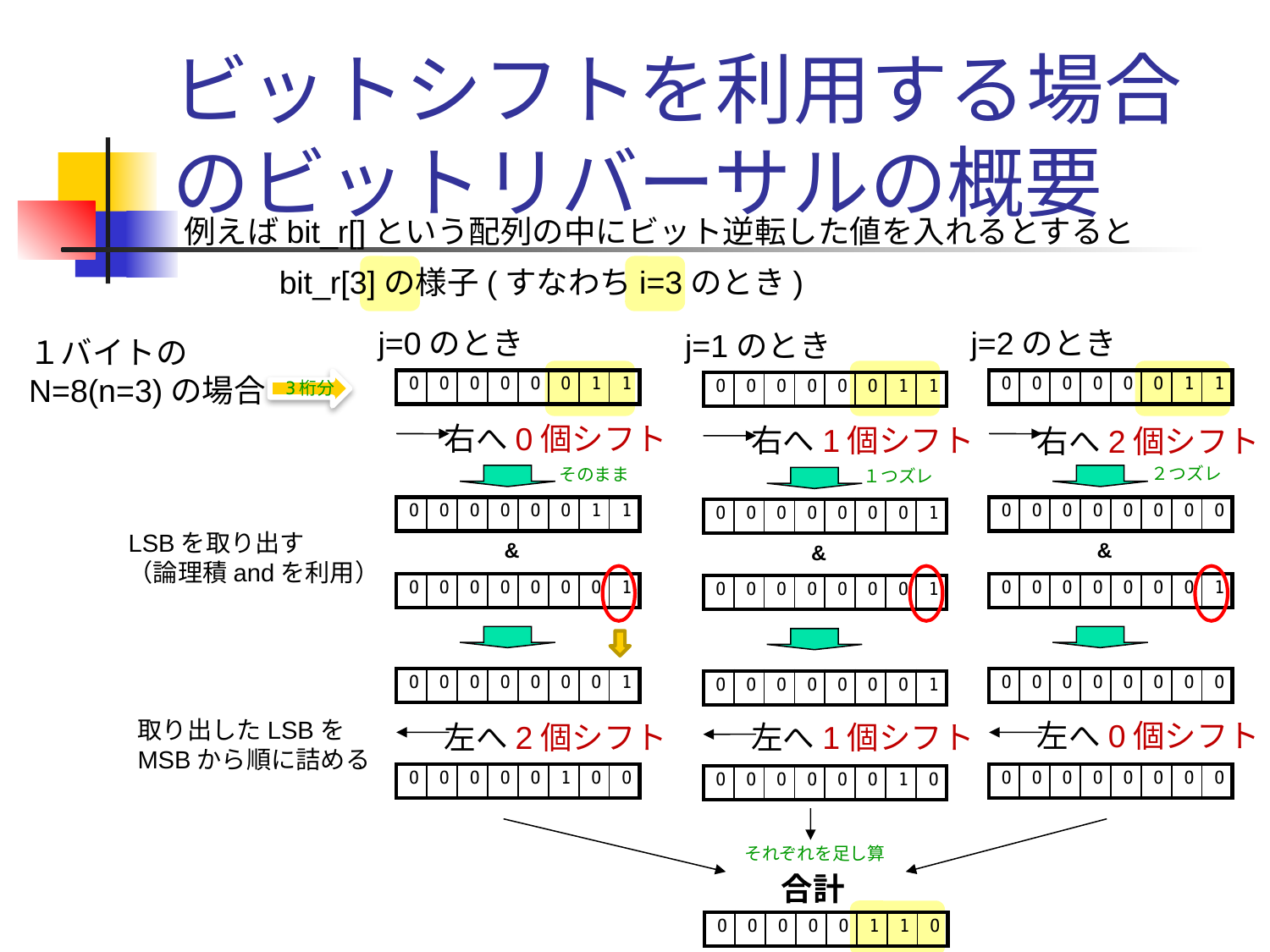

# ビットシフトを利用する場合のビットリバーサルの概要
例えばbit_r[]という配列の中にビット逆転した値を入れるとすると
bit_r[3]の様子(すなわちi=3のとき)

j=0のとき
j=2のとき
j=1のとき
１バイトの
N=8(n=3)の場合

| 0 | 0 | 0 | 0 | 0 | 0 | 1 | 1 |
| --- | --- | --- | --- | --- | --- | --- | --- |
| 0 | 0 | 0 | 0 | 0 | 0 | 1 | 1 |
| --- | --- | --- | --- | --- | --- | --- | --- |

3桁分
| 0 | 0 | 0 | 0 | 0 | 0 | 1 | 1 |
| --- | --- | --- | --- | --- | --- | --- | --- |
右へ0個シフト
右へ1個シフト
右へ2個シフト

２つズレ
そのまま
１つズレ

| 0 | 0 | 0 | 0 | 0 | 0 | 1 | 1 |
| --- | --- | --- | --- | --- | --- | --- | --- |
| 0 | 0 | 0 | 0 | 0 | 0 | 0 | 0 |
| --- | --- | --- | --- | --- | --- | --- | --- |
| 0 | 0 | 0 | 0 | 0 | 0 | 0 | 1 |
| --- | --- | --- | --- | --- | --- | --- | --- |
LSBを取り出す
（論理積andを利用）
&
&
&

| 0 | 0 | 0 | 0 | 0 | 0 | 0 | 1 |
| --- | --- | --- | --- | --- | --- | --- | --- |
| 0 | 0 | 0 | 0 | 0 | 0 | 0 | 1 |
| --- | --- | --- | --- | --- | --- | --- | --- |
| 0 | 0 | 0 | 0 | 0 | 0 | 0 | 1 |
| --- | --- | --- | --- | --- | --- | --- | --- |

| 0 | 0 | 0 | 0 | 0 | 0 | 0 | 1 |
| --- | --- | --- | --- | --- | --- | --- | --- |
| 0 | 0 | 0 | 0 | 0 | 0 | 0 | 0 |
| --- | --- | --- | --- | --- | --- | --- | --- |
| 0 | 0 | 0 | 0 | 0 | 0 | 0 | 1 |
| --- | --- | --- | --- | --- | --- | --- | --- |
取り出したLSBを
MSBから順に詰める
左へ0個シフト
左へ1個シフト
左へ2個シフト

| 0 | 0 | 0 | 0 | 0 | 1 | 0 | 0 |
| --- | --- | --- | --- | --- | --- | --- | --- |
| 0 | 0 | 0 | 0 | 0 | 0 | 0 | 0 |
| --- | --- | --- | --- | --- | --- | --- | --- |
| 0 | 0 | 0 | 0 | 0 | 0 | 1 | 0 |
| --- | --- | --- | --- | --- | --- | --- | --- |

それぞれを足し算
合計

| 0 | 0 | 0 | 0 | 0 | 1 | 1 | 0 |
| --- | --- | --- | --- | --- | --- | --- | --- |